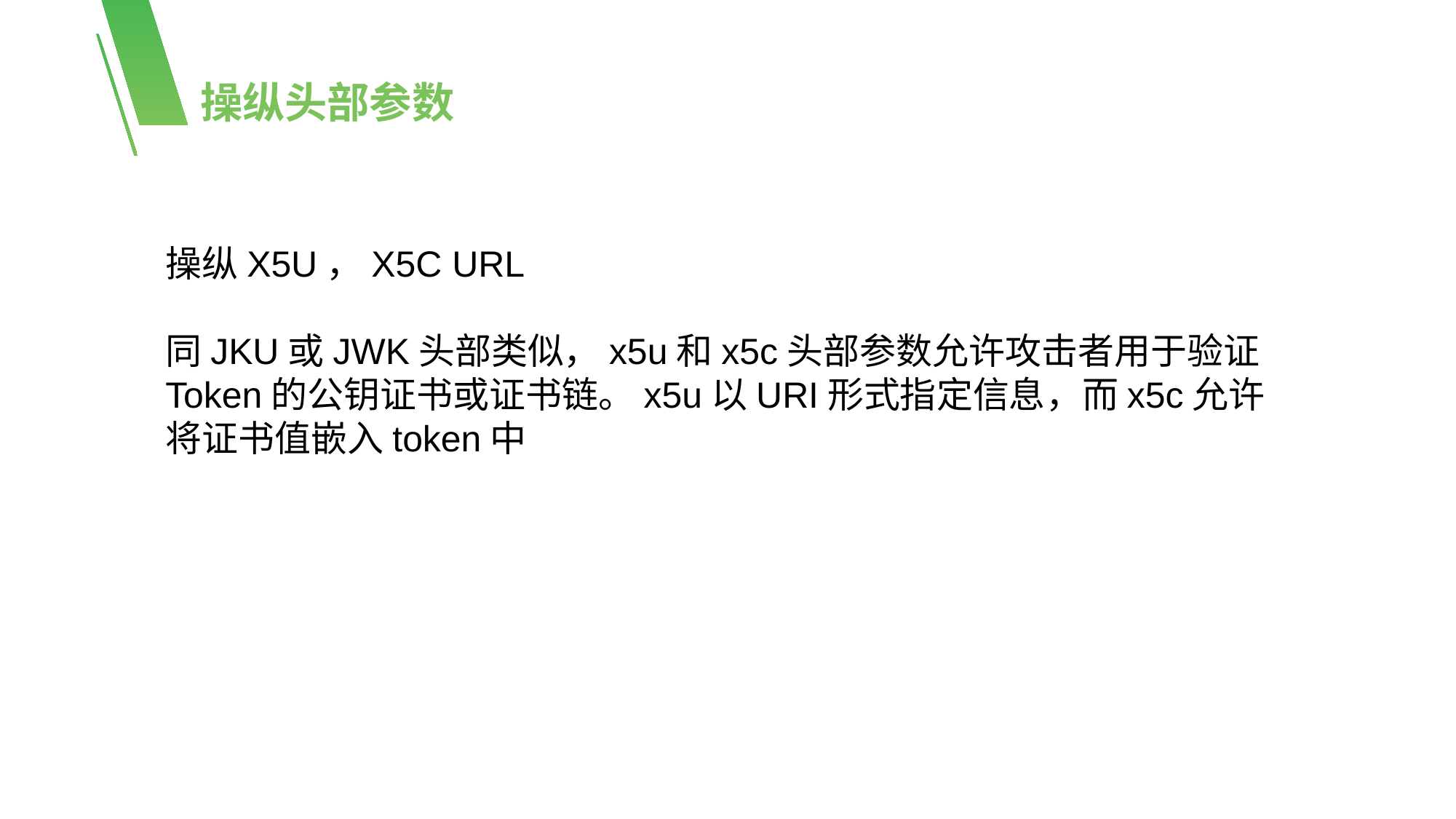

操纵头部参数
操纵X5U，X5C URL

同JKU或JWK头部类似，x5u和x5c头部参数允许攻击者用于验证Token的公钥证书或证书链。x5u以URI形式指定信息，而x5c允许将证书值嵌入token中